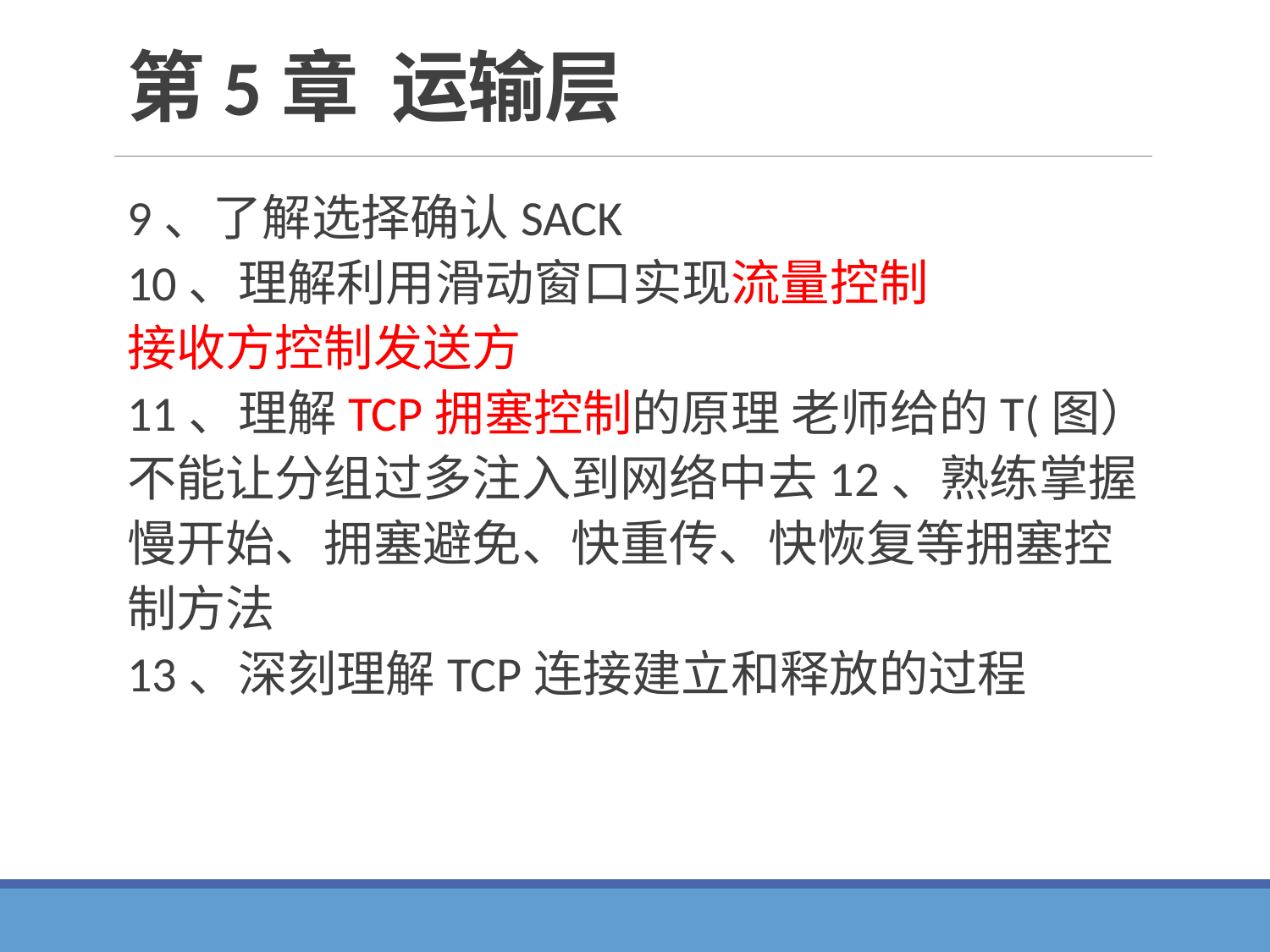

# 第5章  运输层
9、了解选择确认SACK
10、理解利用滑动窗口实现流量控制
接收方控制发送方
11、理解TCP拥塞控制的原理 老师给的T(图）
不能让分组过多注入到网络中去12、熟练掌握慢开始、拥塞避免、快重传、快恢复等拥塞控制方法
13、深刻理解TCP连接建立和释放的过程